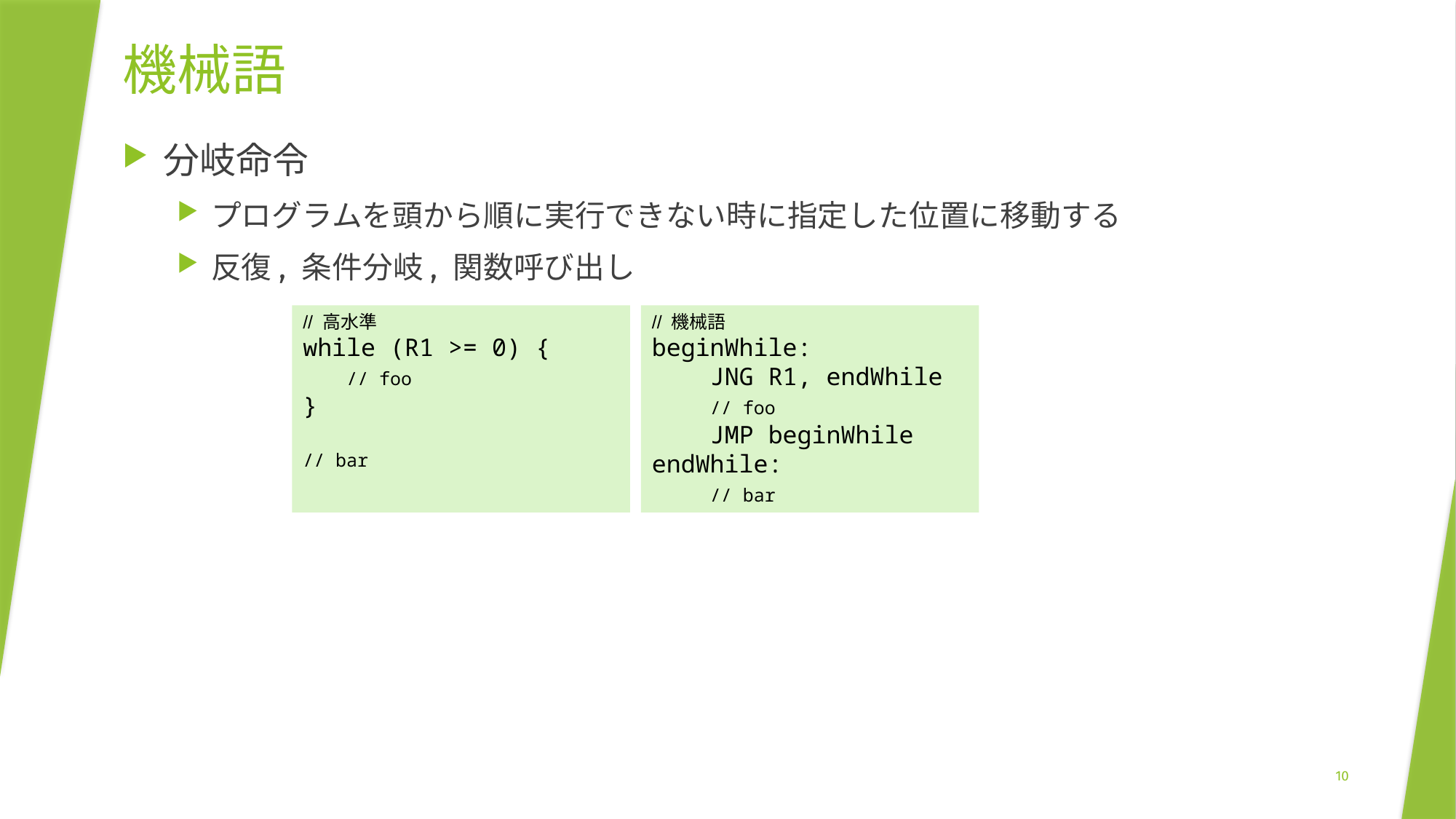

# 機械語
分岐命令
プログラムを頭から順に実行できない時に指定した位置に移動する
反復, 条件分岐, 関数呼び出し
// 機械語
beginWhile:
    JNG R1, endWhile
    // foo
    JMP beginWhile
endWhile:
    // bar
// 高水準
while (R1 >= 0) {
   // foo
}

// bar

10